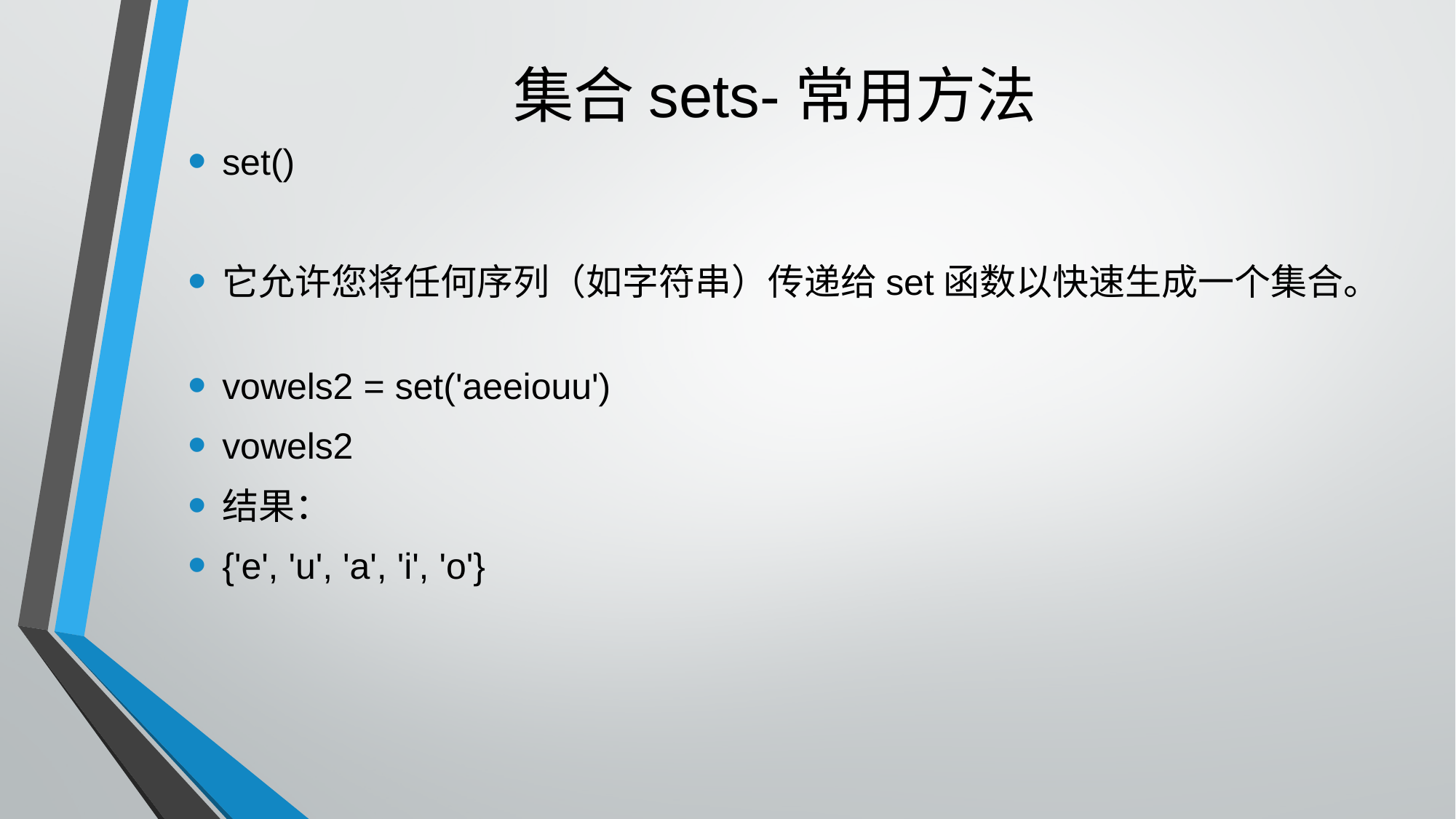

# 集合sets-常用方法
set()

它允许您将任何序列（如字符串）传递给set函数以快速生成一个集合。
vowels2 = set('aeeiouu')
vowels2
结果：
{'e', 'u', 'a', 'i', 'o'}